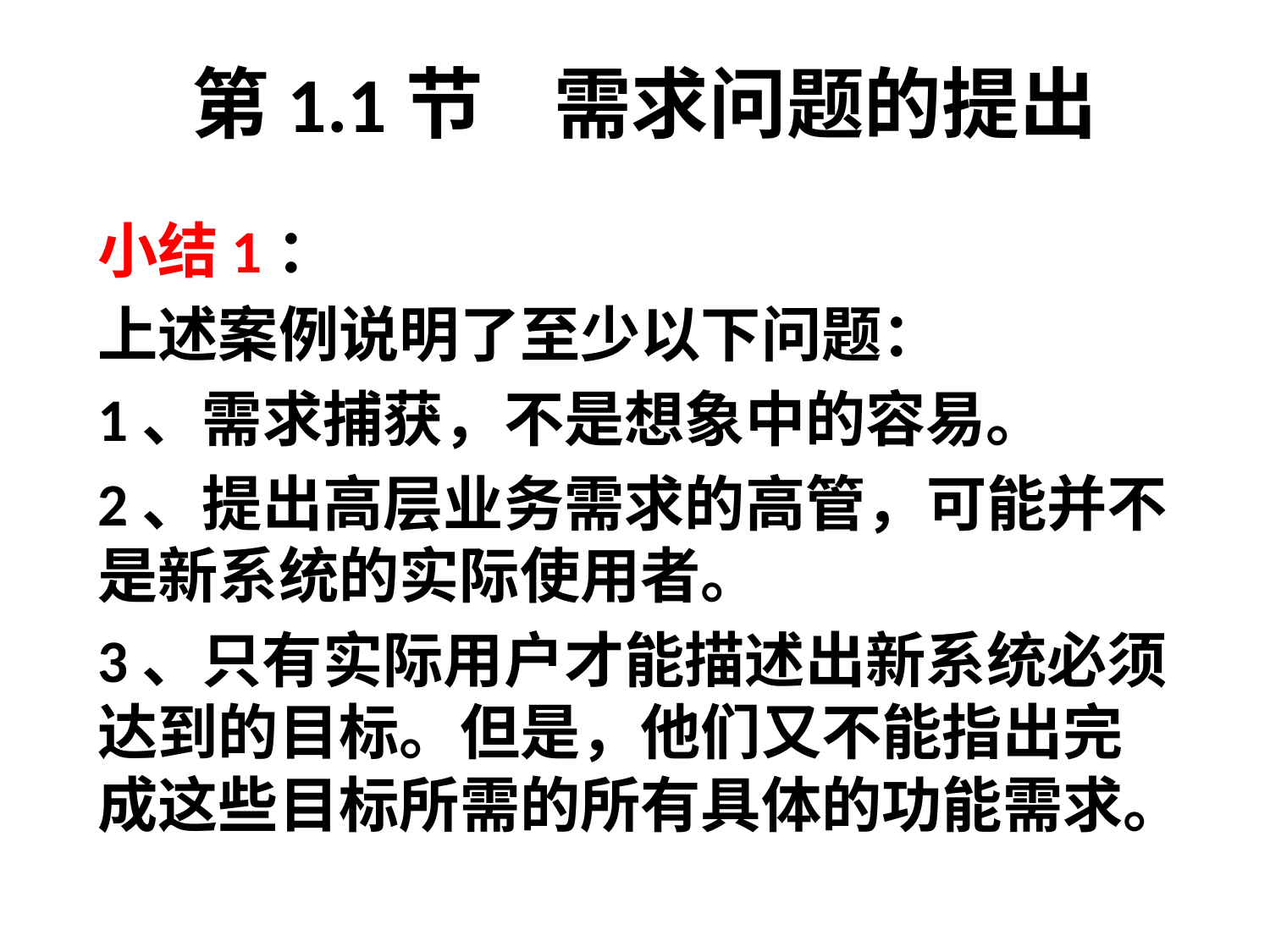

# 第1.1节    需求问题的提出
小结1：
上述案例说明了至少以下问题：
1、需求捕获，不是想象中的容易。
2、提出高层业务需求的高管，可能并不是新系统的实际使用者。
3、只有实际用户才能描述出新系统必须达到的目标。但是，他们又不能指出完成这些目标所需的所有具体的功能需求。